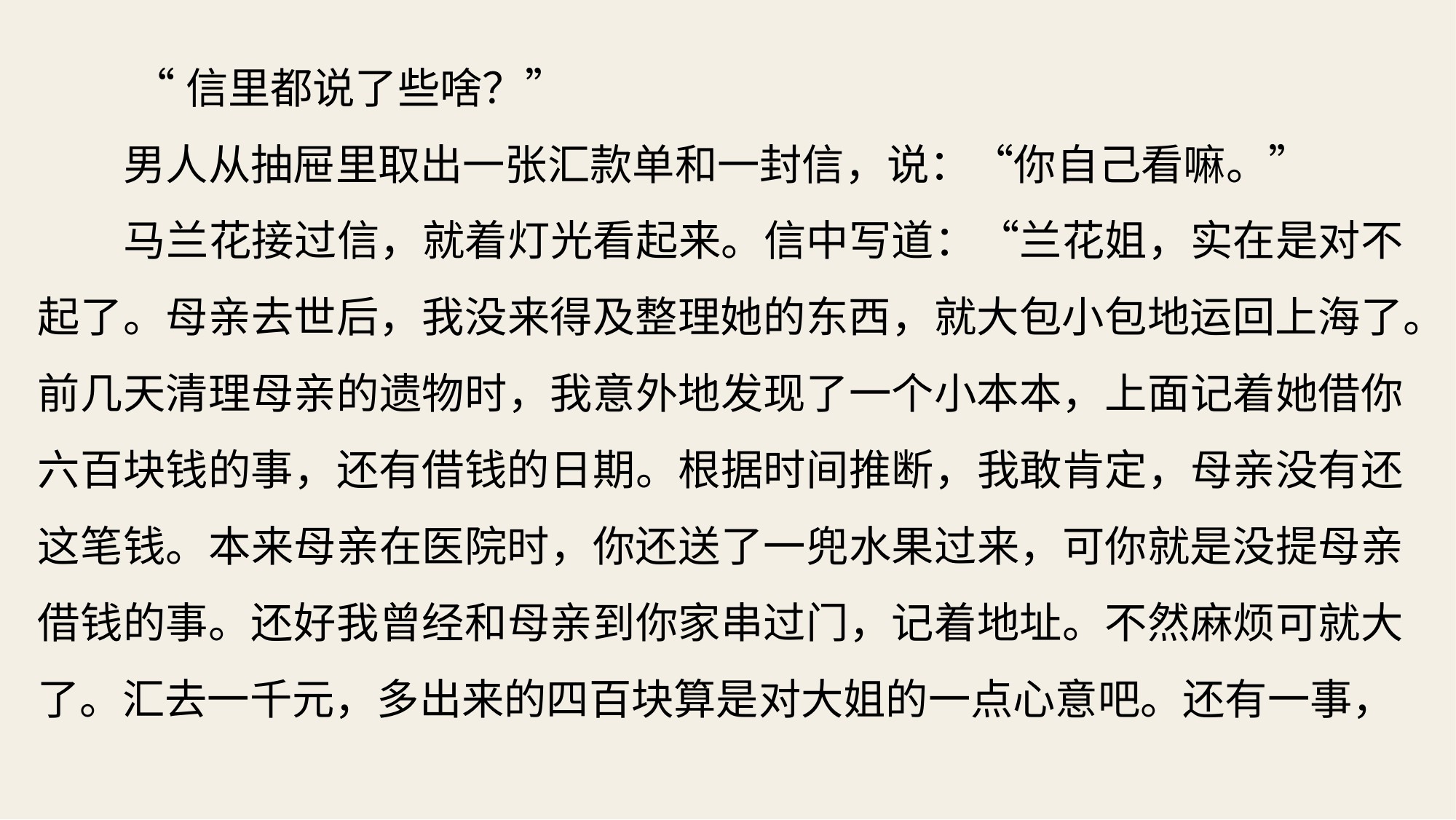

“信里都说了些啥？”
男人从抽屉里取出一张汇款单和一封信，说：“你自己看嘛。”
马兰花接过信，就着灯光看起来。信中写道：“兰花姐，实在是对不起了。母亲去世后，我没来得及整理她的东西，就大包小包地运回上海了。前几天清理母亲的遗物时，我意外地发现了一个小本本，上面记着她借你六百块钱的事，还有借钱的日期。根据时间推断，我敢肯定，母亲没有还这笔钱。本来母亲在医院时，你还送了一兜水果过来，可你就是没提母亲借钱的事。还好我曾经和母亲到你家串过门，记着地址。不然麻烦可就大了。汇去一千元，多出来的四百块算是对大姐的一点心意吧。还有一事，